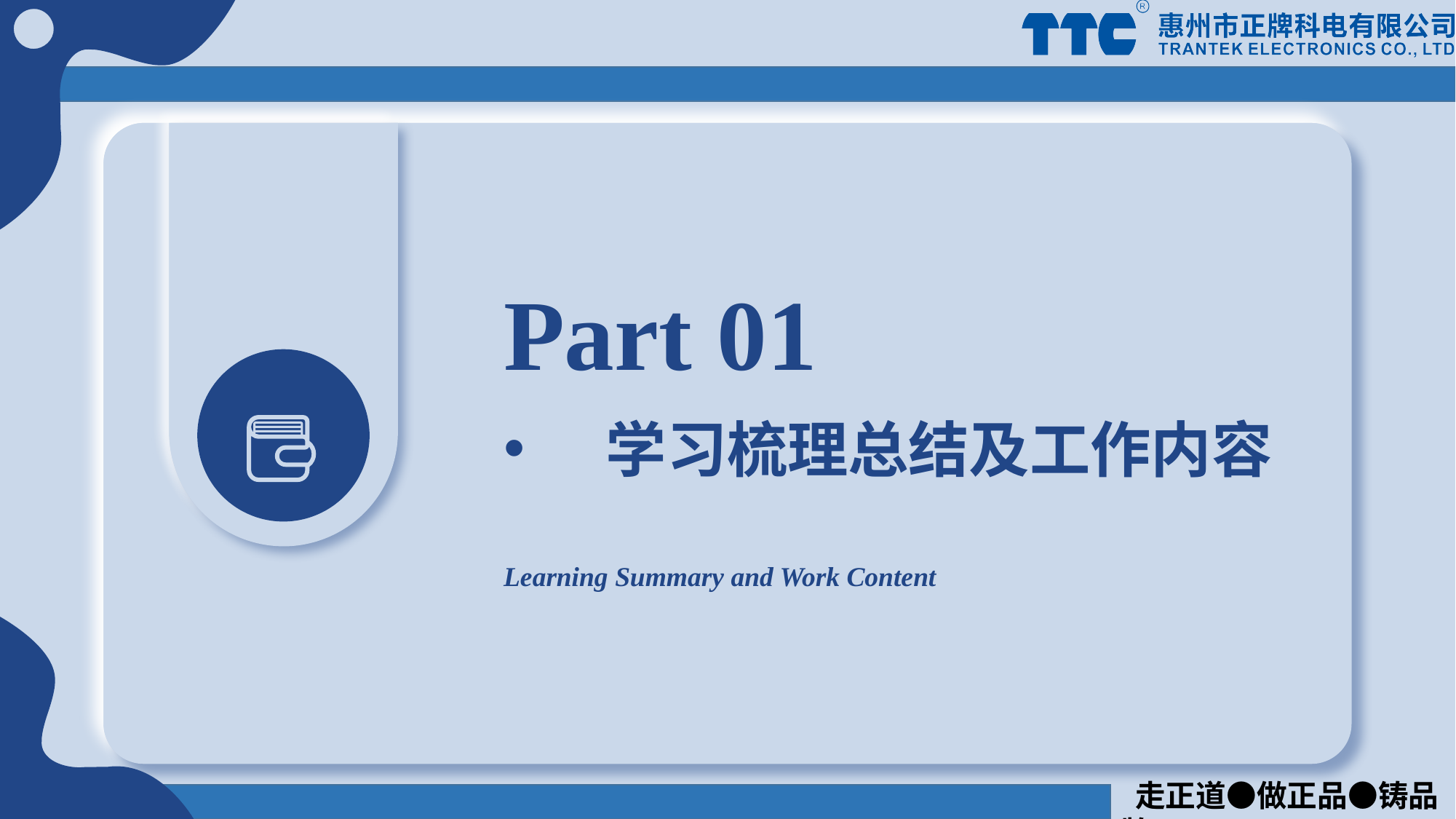

Part 01
学习梳理总结及工作内容

Learning Summary and Work Content